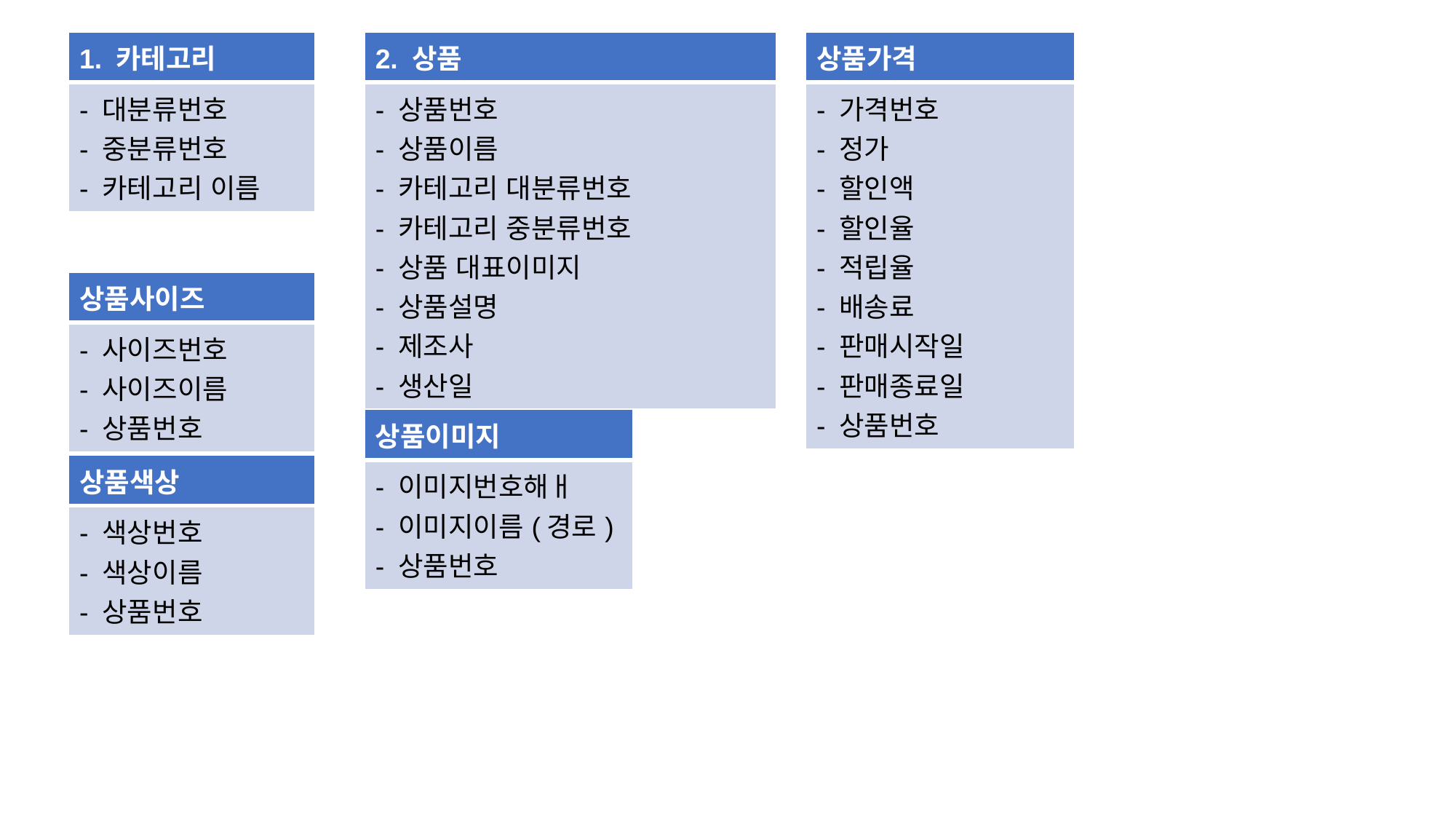

| 1. 카테고리 |
| --- |
| - 대분류번호 - 중분류번호 - 카테고리 이름 |
| 2. 상품 |
| --- |
| - 상품번호 - 상품이름 - 카테고리 대분류번호 - 카테고리 중분류번호 - 상품 대표이미지 - 상품설명 - 제조사 - 생산일 |
| 상품가격 |
| --- |
| - 가격번호 - 정가 - 할인액 - 할인율 - 적립율 - 배송료 - 판매시작일 - 판매종료일 - 상품번호 |
| 상품사이즈 |
| --- |
| - 사이즈번호 - 사이즈이름 - 상품번호 |
| 상품이미지 |
| --- |
| - 이미지번호해ㅐ - 이미지이름(경로) - 상품번호 |
| 상품색상 |
| --- |
| - 색상번호 - 색상이름 - 상품번호 |